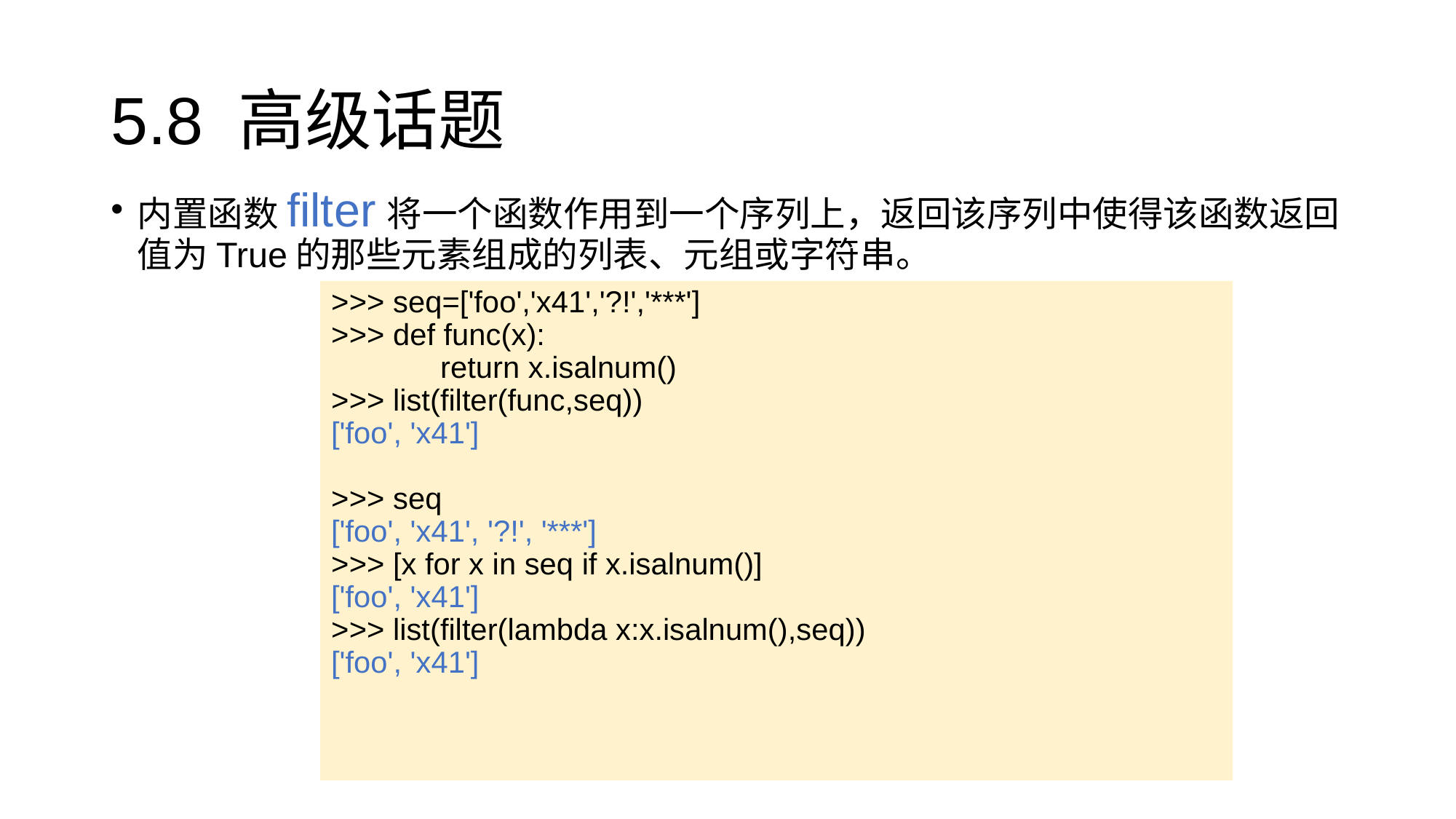

# 5.8 高级话题
内置函数filter将一个函数作用到一个序列上，返回该序列中使得该函数返回值为True的那些元素组成的列表、元组或字符串。

>>> seq=['foo','x41','?!','***']
>>> def func(x):
	return x.isalnum()
>>> list(filter(func,seq))
['foo', 'x41']

>>> seq
['foo', 'x41', '?!', '***']
>>> [x for x in seq if x.isalnum()]
['foo', 'x41']
>>> list(filter(lambda x:x.isalnum(),seq))
['foo', 'x41']